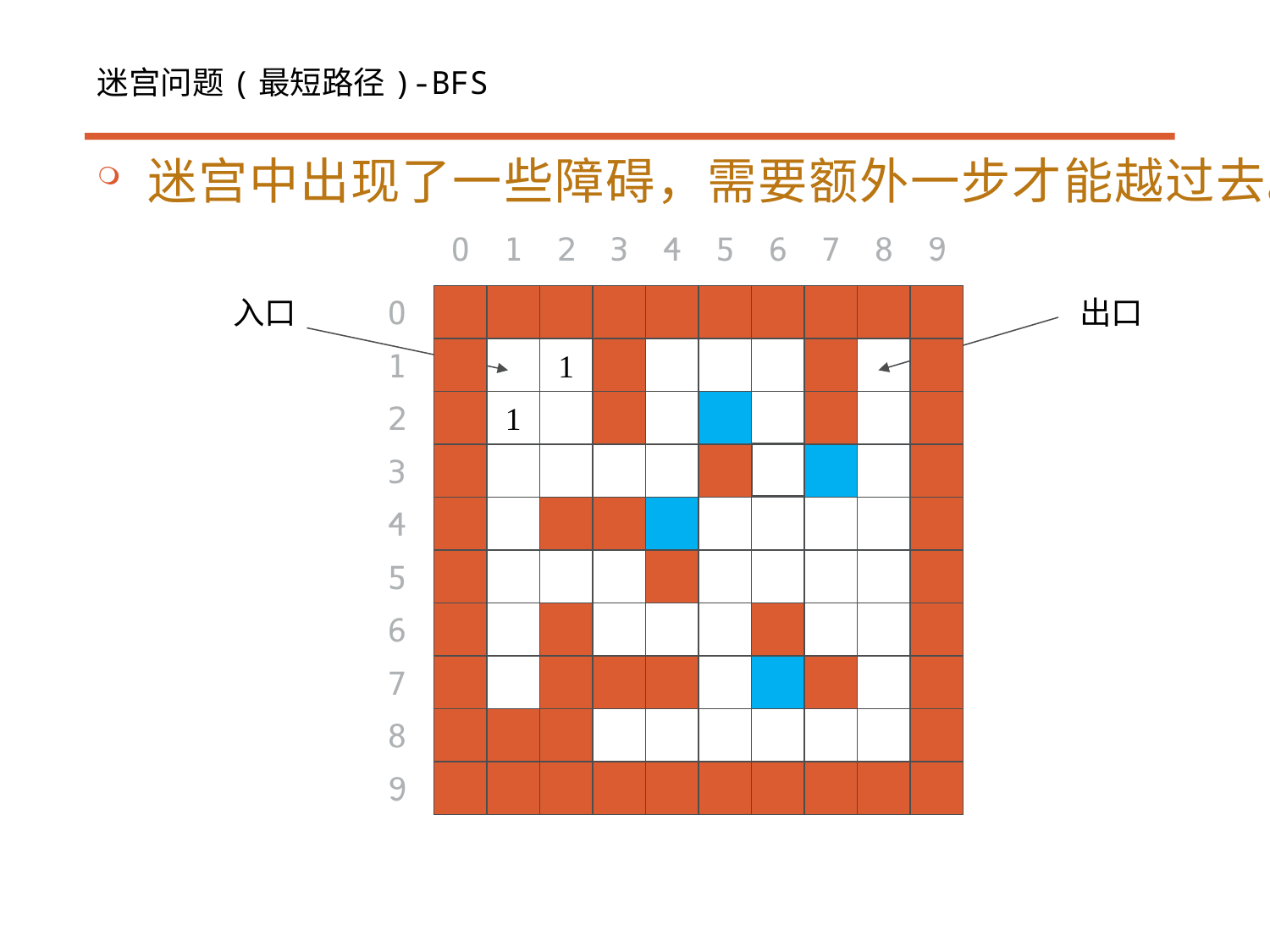

#
迷宫问题(最短路径)-BFS

迷宫中出现了一些障碍，需要额外一步才能越过去。
0
1
2
3
4
5
6
7
8
9
入口
0

出口

1

1

2

1

3

4

5

6

7

8

9

28